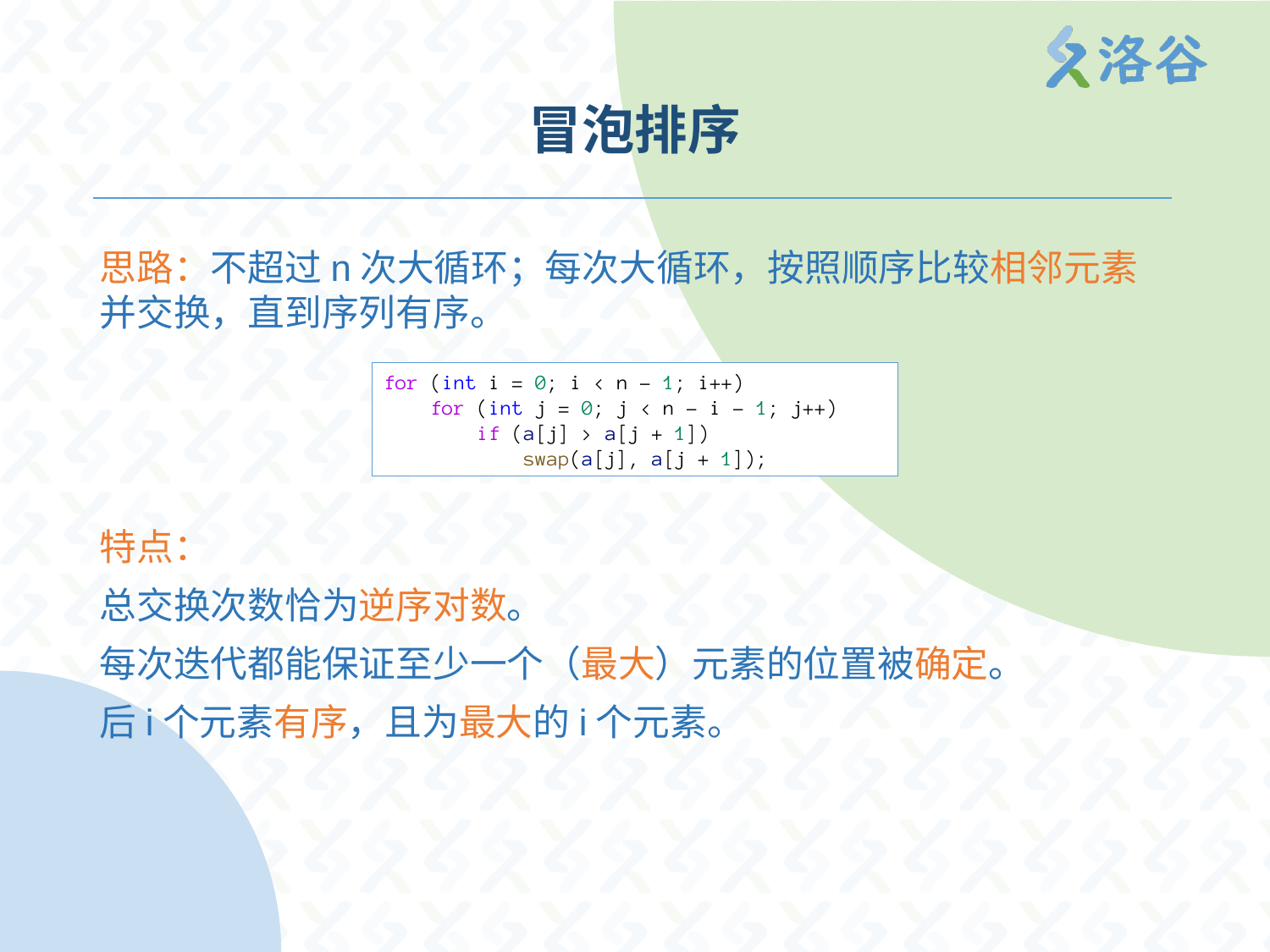

# 冒泡排序
思路：不超过n次大循环；每次大循环，按照顺序比较相邻元素并交换，直到序列有序。

特点：
总交换次数恰为逆序对数。
每次迭代都能保证至少一个（最大）元素的位置被确定。
后i个元素有序，且为最大的i个元素。
for (int i = 0; i < n - 1; i++)
    for (int j = 0; j < n - i - 1; j++)
        if (a[j] > a[j + 1])
            swap(a[j], a[j + 1]);